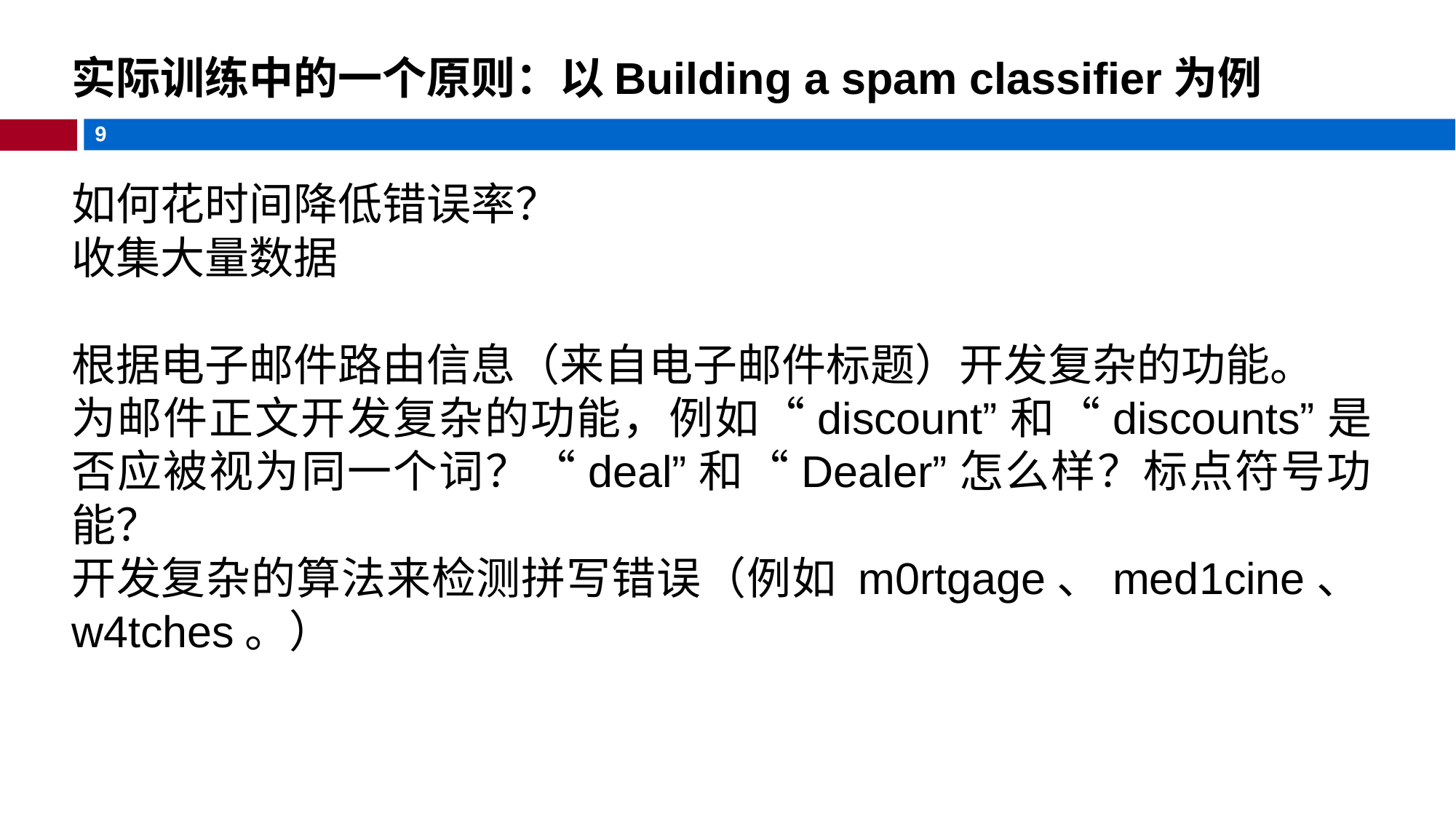

实际训练中的一个原则：以Building a spam classifier为例
如何花时间降低错误率？
收集大量数据

根据电子邮件路由信息（来自电子邮件标题）开发复杂的功能。
为邮件正文开发复杂的功能，例如“discount”和“discounts”是否应被视为同一个词？“deal”和“Dealer”怎么样？标点符号功能？
开发复杂的算法来检测拼写错误（例如 m0rtgage、med1cine、w4tches。）